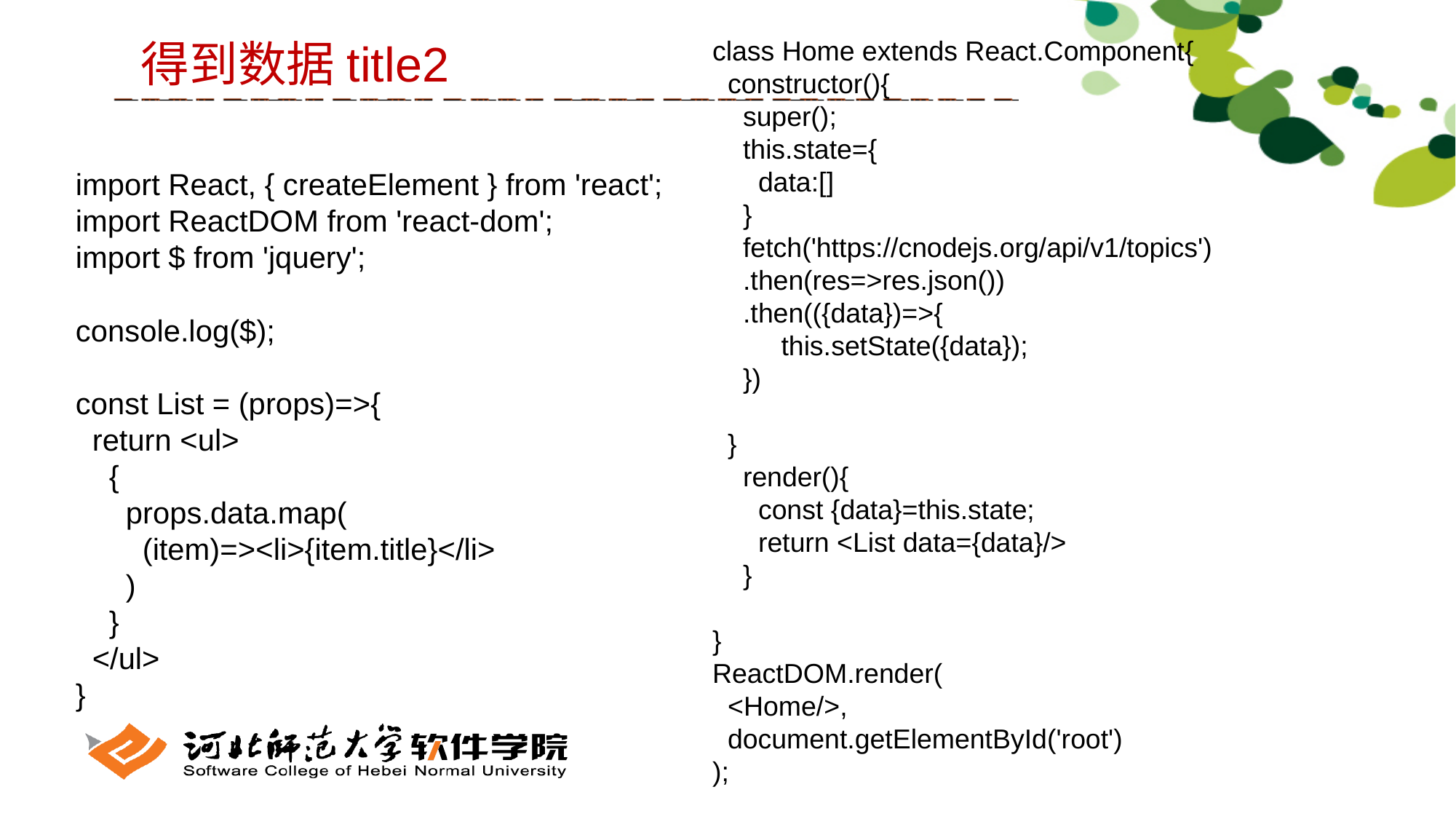

class Home extends React.Component{
  constructor(){
    super();
    this.state={
      data:[]
    }
    fetch('https://cnodejs.org/api/v1/topics')
    .then(res=>res.json())
    .then(({data})=>{
         this.setState({data});
    })

  }
    render(){
      const {data}=this.state;
      return <List data={data}/>
    }

}
ReactDOM.render(
  <Home/>,
  document.getElementById('root')
);

得到数据title2
import React, { createElement } from 'react';
import ReactDOM from 'react-dom';
import $ from 'jquery';

console.log($);

const List = (props)=>{
  return <ul>
    {
      props.data.map(
        (item)=><li>{item.title}</li>
      )
    }
  </ul>
}